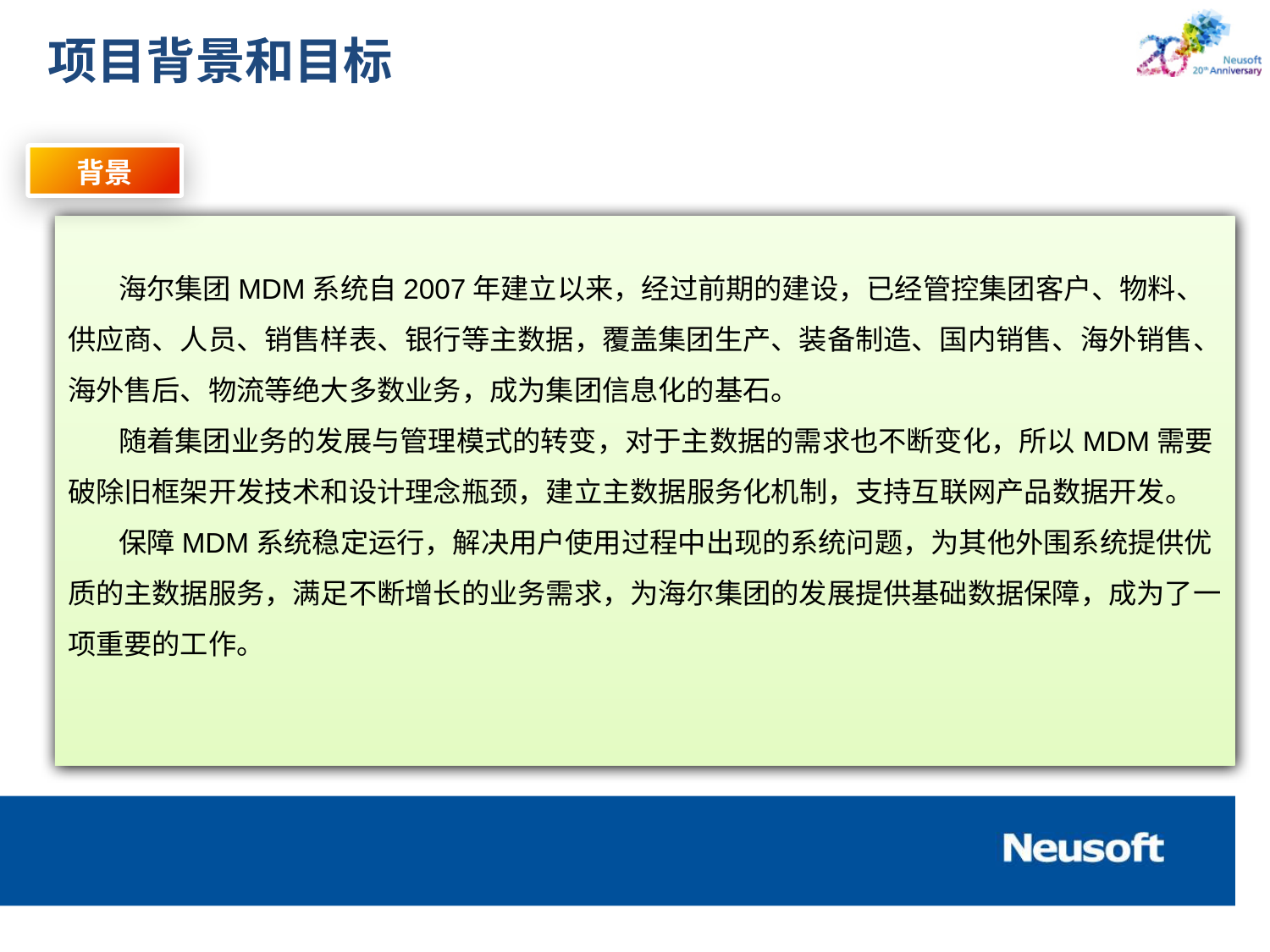

# 项目背景和目标

背景

       海尔集团MDM系统自2007年建立以来，经过前期的建设，已经管控集团客户、物料、供应商、人员、销售样表、银行等主数据，覆盖集团生产、装备制造、国内销售、海外销售、海外售后、物流等绝大多数业务，成为集团信息化的基石。
       随着集团业务的发展与管理模式的转变，对于主数据的需求也不断变化，所以MDM需要破除旧框架开发技术和设计理念瓶颈，建立主数据服务化机制，支持互联网产品数据开发。
       保障MDM系统稳定运行，解决用户使用过程中出现的系统问题，为其他外围系统提供优质的主数据服务，满足不断增长的业务需求，为海尔集团的发展提供基础数据保障，成为了一项重要的工作。